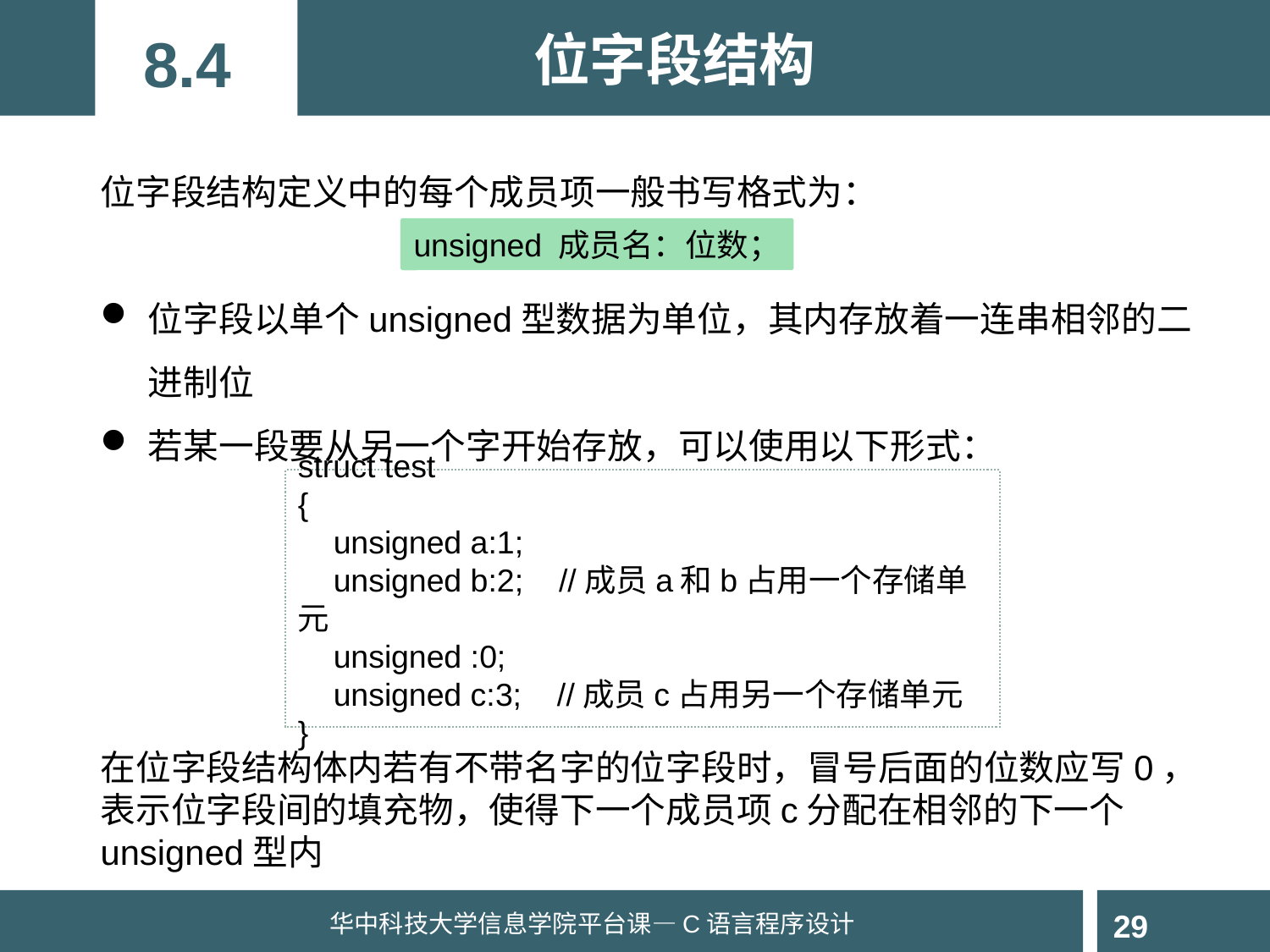

位字段结构
8.4
位字段结构定义中的每个成员项一般书写格式为：

位字段以单个unsigned型数据为单位，其内存放着一连串相邻的二进制位
若某一段要从另一个字开始存放，可以使用以下形式：

在位字段结构体内若有不带名字的位字段时，冒号后面的位数应写0，表示位字段间的填充物，使得下一个成员项c分配在相邻的下一个unsigned型内
unsigned 成员名：位数；
struct test
{
    unsigned a:1;
    unsigned b:2;    //成员a和b占用一个存储单元
    unsigned :0;
    unsigned c:3;    //成员c占用另一个存储单元
}